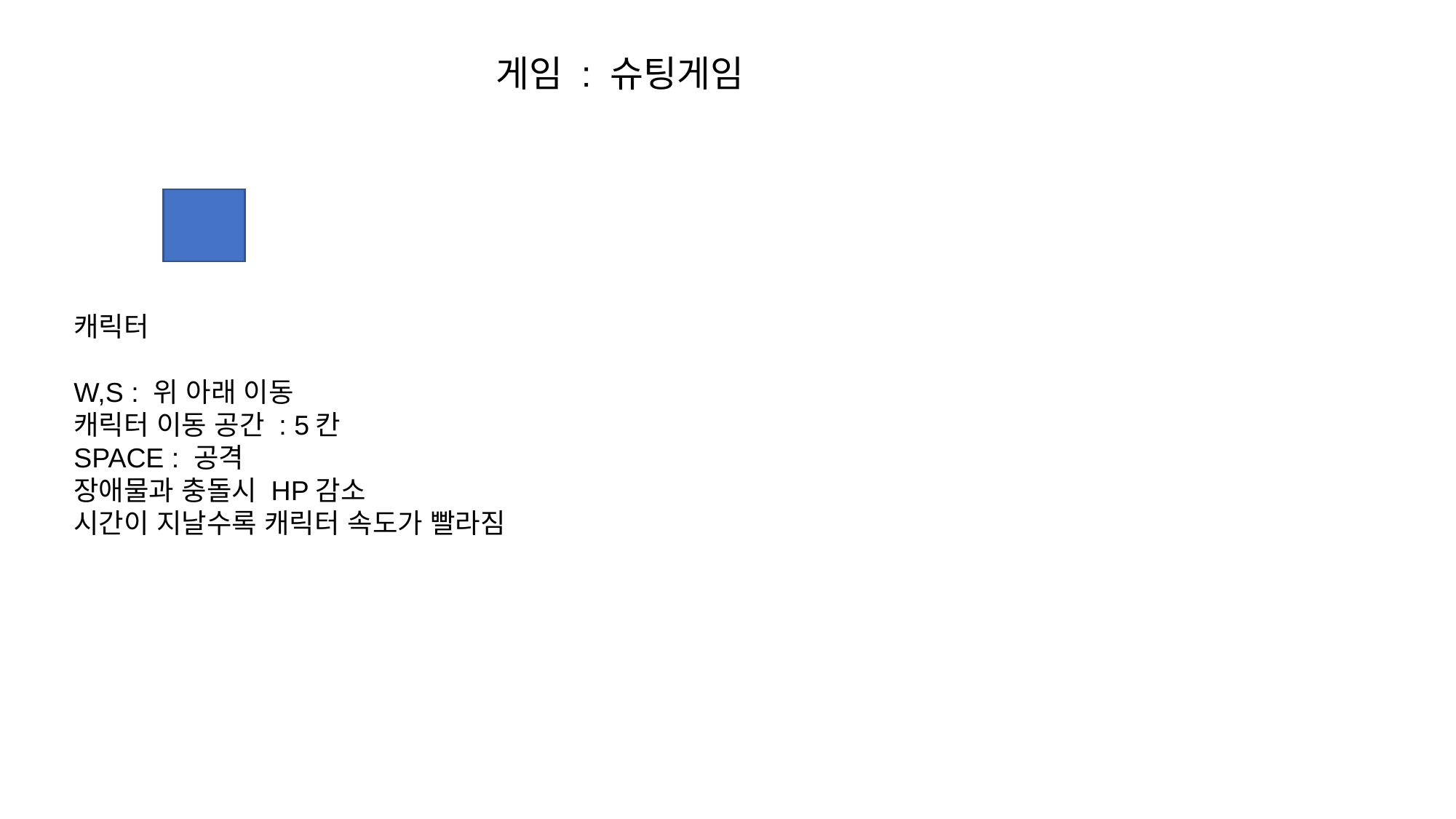

게임 : 슈팅게임

캐릭터

W,S : 위 아래 이동
캐릭터 이동 공간 : 5칸
SPACE : 공격
장애물과 충돌시 HP감소
시간이 지날수록 캐릭터 속도가 빨라짐